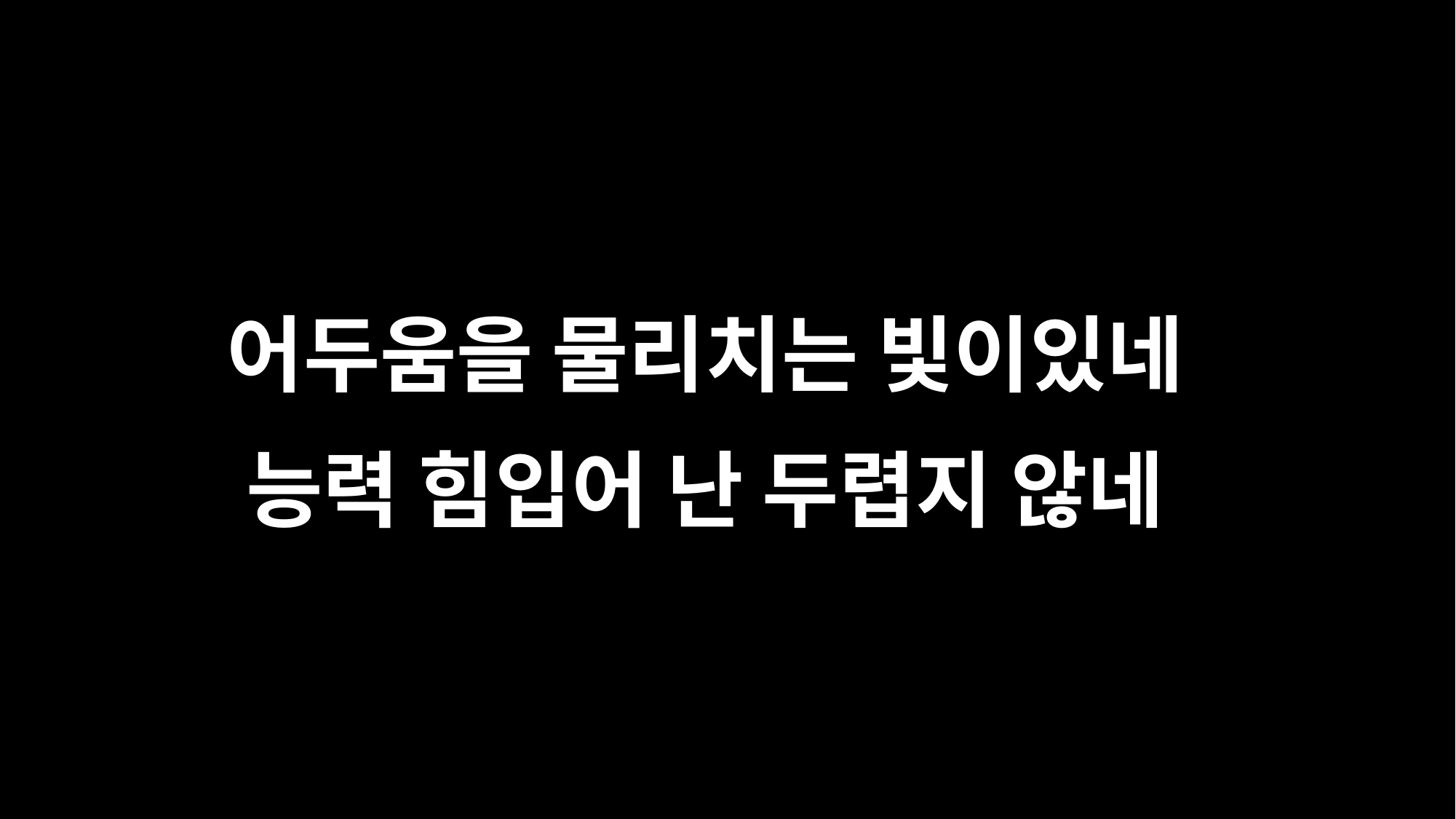

어두움을 물리치는 빛이있네
능력 힘입어 난 두렵지 않네